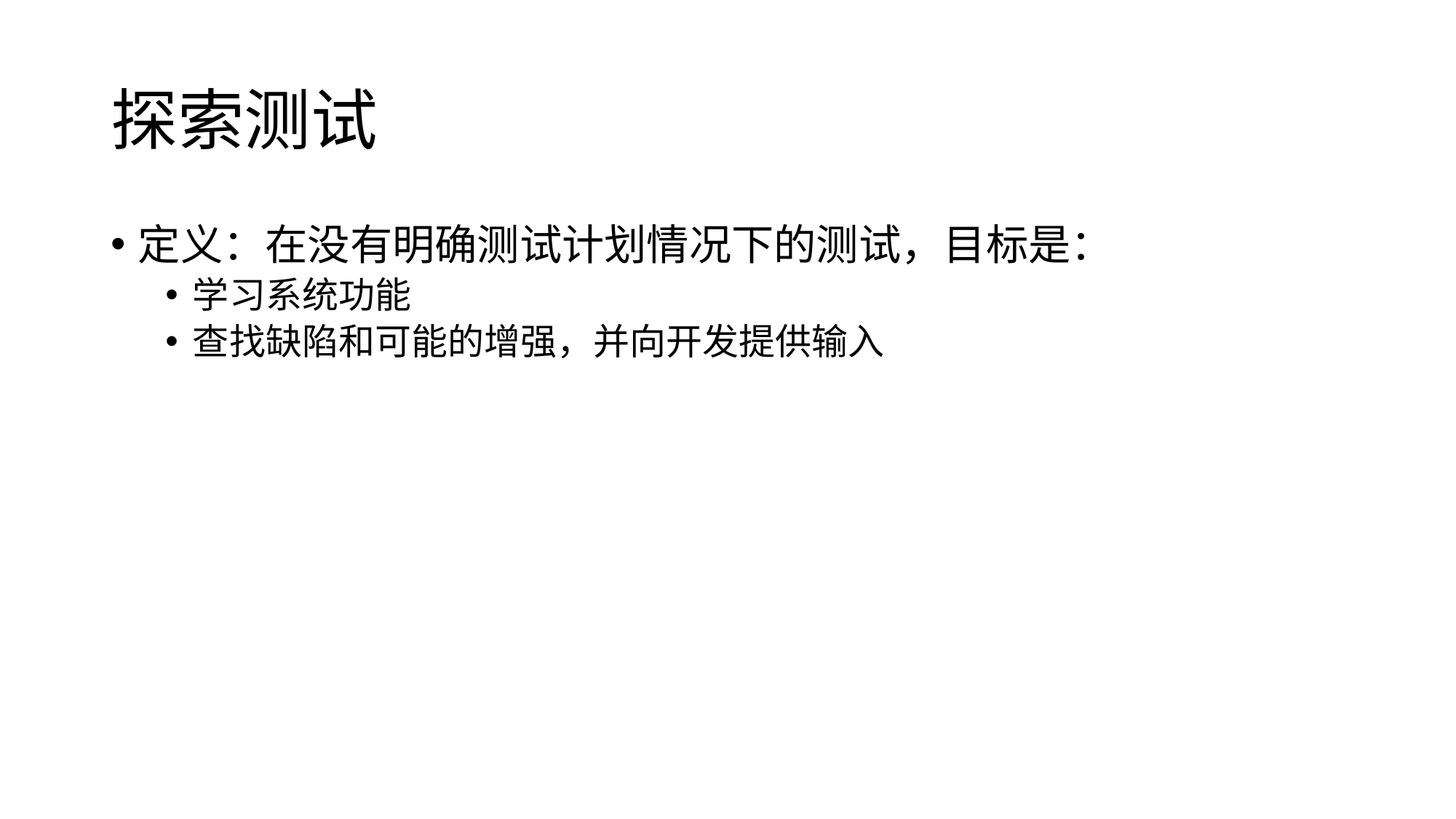

# 探索测试
定义：在没有明确测试计划情况下的测试，目标是：
学习系统功能
查找缺陷和可能的增强，并向开发提供输入